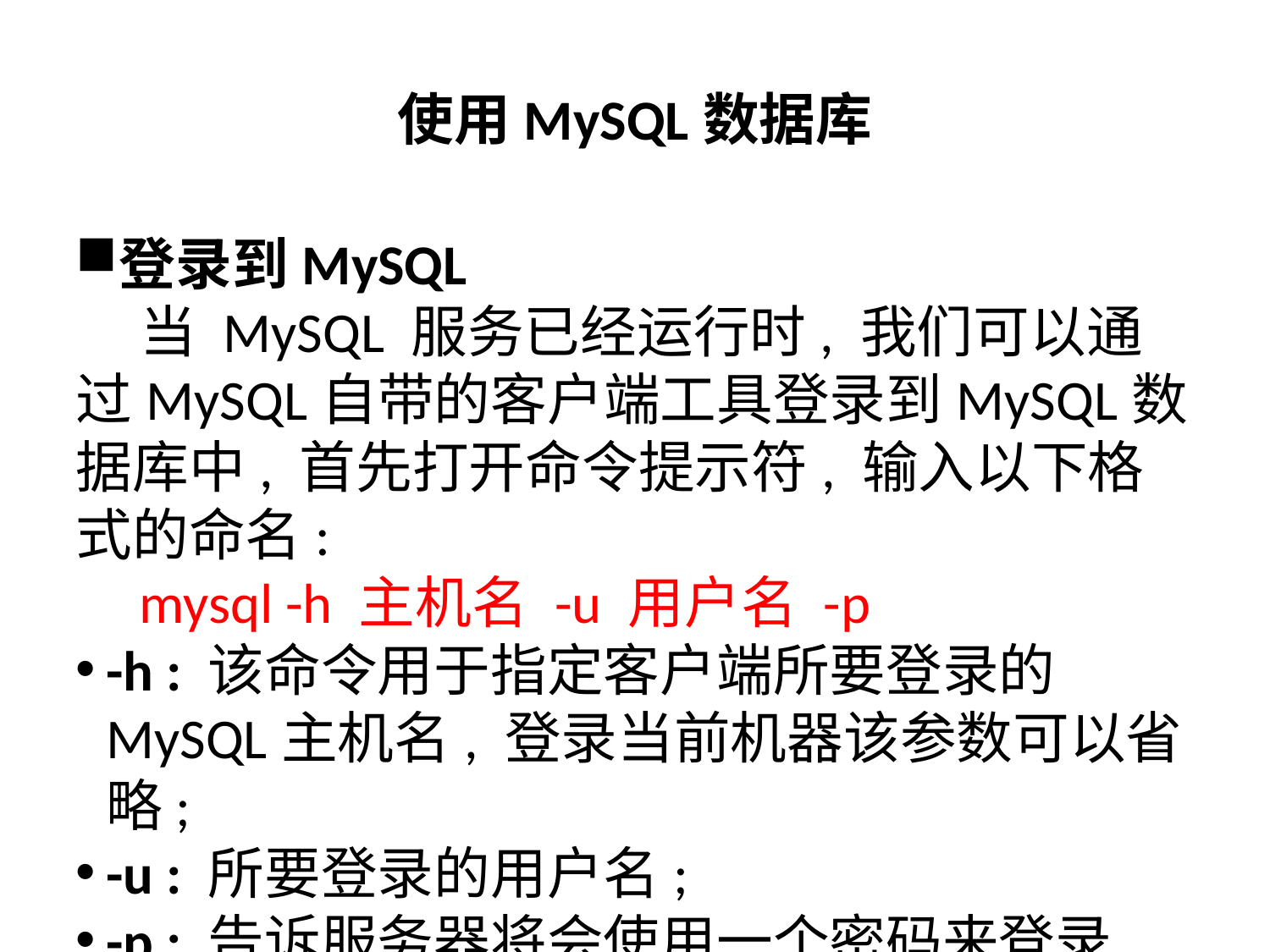

使用MySQL数据库
登录到MySQL
    当 MySQL 服务已经运行时, 我们可以通过MySQL自带的客户端工具登录到MySQL数据库中, 首先打开命令提示符, 输入以下格式的命名:
     mysql -h 主机名 -u 用户名 -p
-h : 该命令用于指定客户端所要登录的MySQL主机名, 登录当前机器该参数可以省略;
-u : 所要登录的用户名;
-p : 告诉服务器将会使用一个密码来登录, 如果所要登录的用户名密码为空, 可以忽略此选项。
然后命令提示符会一直以 mysql> 加一个闪烁的光标等待命令的输入, 输入 exit 或 quit 退出登录。